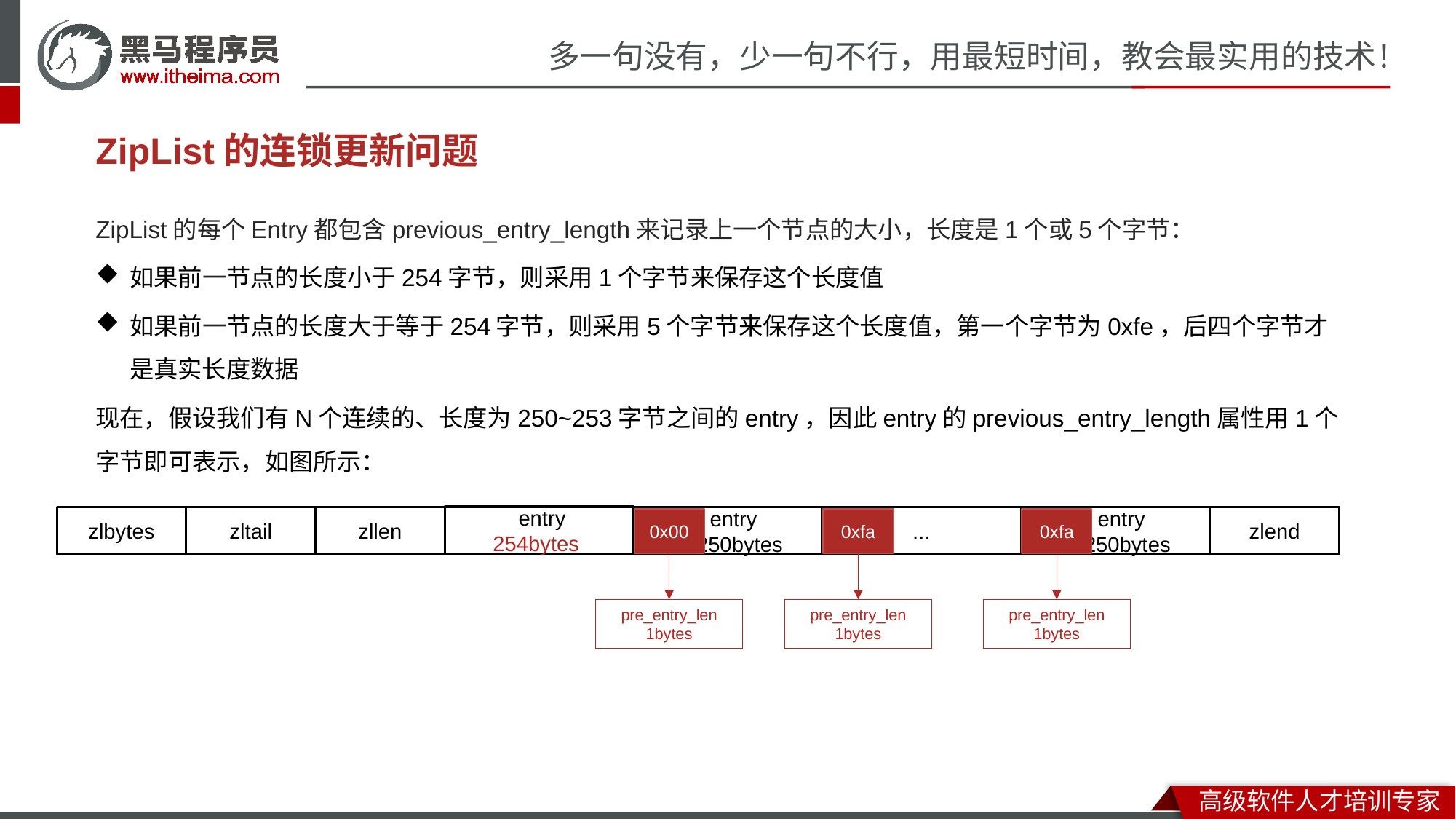

# ZipList的连锁更新问题
ZipList的每个Entry都包含previous_entry_length来记录上一个节点的大小，长度是1个或5个字节：
如果前一节点的长度小于254字节，则采用1个字节来保存这个长度值
如果前一节点的长度大于等于254字节，则采用5个字节来保存这个长度值，第一个字节为0xfe，后四个字节才是真实长度数据
现在，假设我们有N个连续的、长度为250~253字节之间的entry，因此entry的previous_entry_length属性用1个字节即可表示，如图所示：
 entry
254bytes
  entry
     250bytes
...
  entry
     250bytes
zlend
zltail
zllen
zlbytes
0x00
0xfa
0xfa
pre_entry_len
1bytes
pre_entry_len
1bytes
pre_entry_len
1bytes